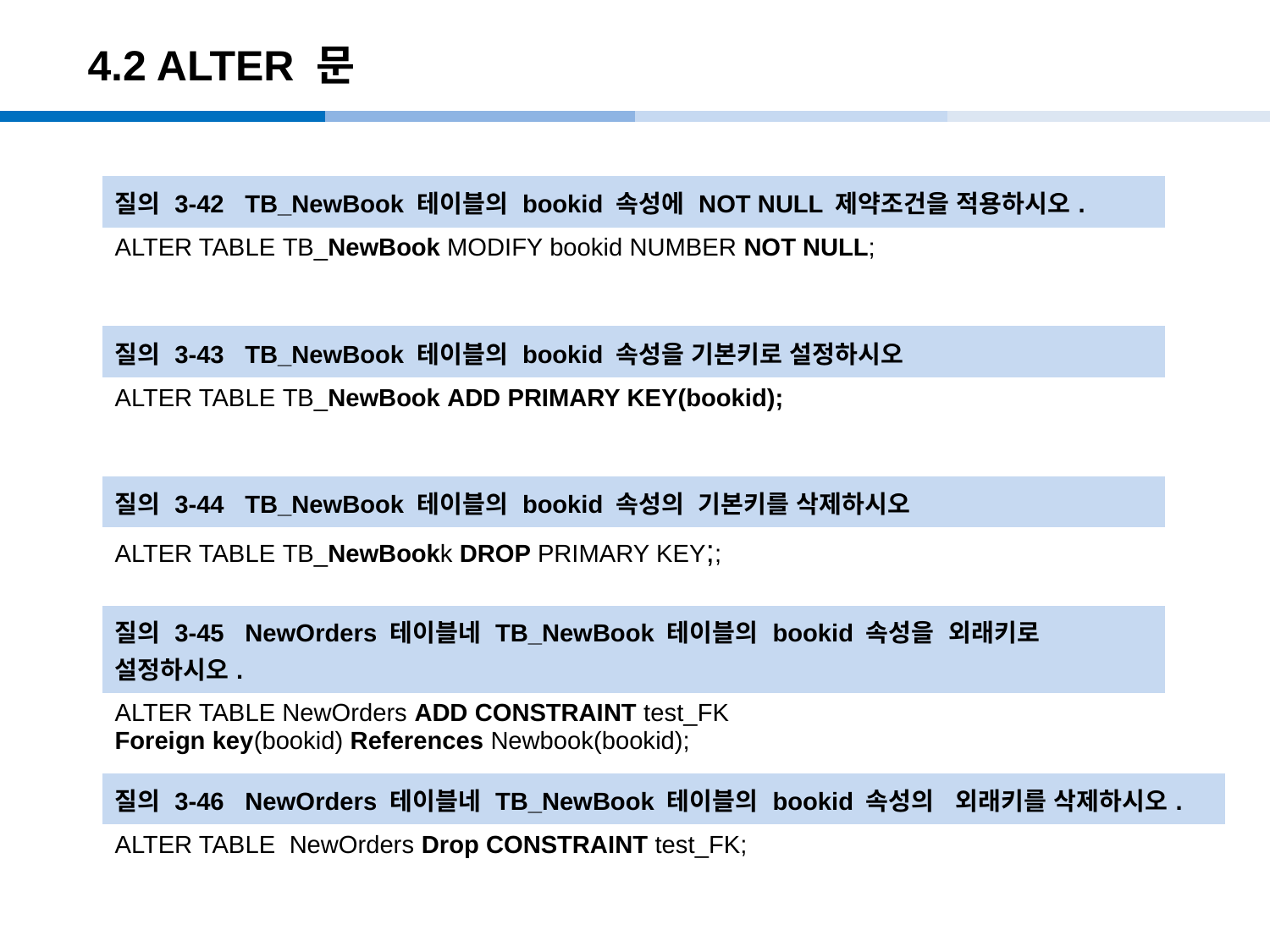

# 4.2 ALTER 문
| 질의 3-42 TB\_NewBook 테이블의 bookid 속성에 NOT NULL 제약조건을 적용하시오. |
| --- |
| ALTER TABLE TB\_NewBook MODIFY bookid NUMBER NOT NULL; |
| 질의 3-43 TB\_NewBook 테이블의 bookid 속성을 기본키로 설정하시오 |
| --- |
| ALTER TABLE TB\_NewBook ADD PRIMARY KEY(bookid); |
| 질의 3-44 TB\_NewBook 테이블의 bookid 속성의 기본키를 삭제하시오 |
| --- |
| ALTER TABLE TB\_NewBookk DROP PRIMARY KEY;; |
| 질의 3-45 NewOrders 테이블네 TB\_NewBook 테이블의 bookid 속성을 외래키로 설정하시오. |
| --- |
| ALTER TABLE NewOrders ADD CONSTRAINT test\_FK Foreign key(bookid) References Newbook(bookid); |
| 질의 3-46 NewOrders 테이블네 TB\_NewBook 테이블의 bookid 속성의 외래키를 삭제하시오. |
| --- |
| ALTER TABLE NewOrders Drop CONSTRAINT test\_FK; |